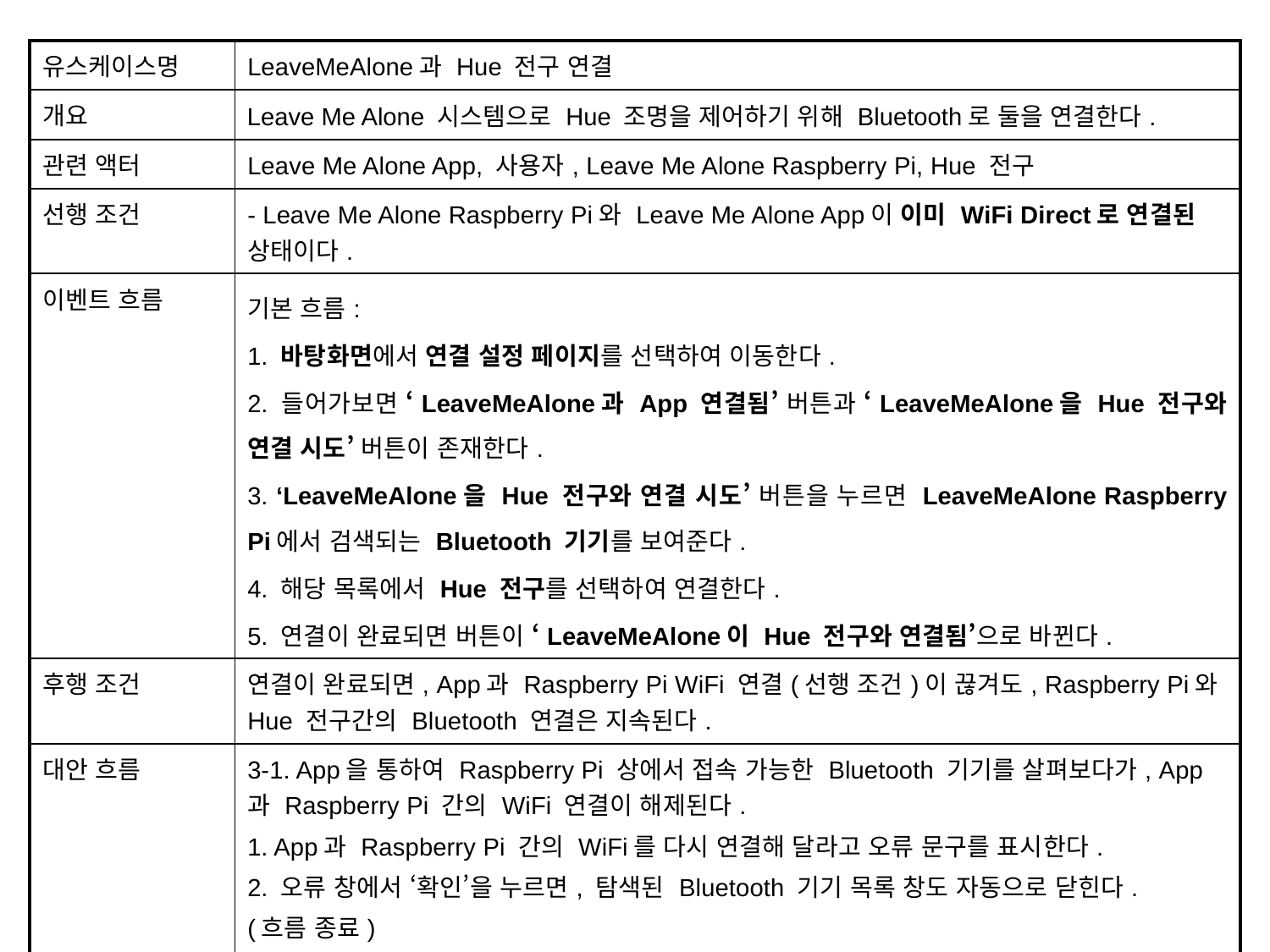

| 유스케이스명 | LeaveMeAlone과 Hue 전구 연결 |
| --- | --- |
| 개요 | Leave Me Alone 시스템으로 Hue 조명을 제어하기 위해 Bluetooth로 둘을 연결한다. |
| 관련 액터 | Leave Me Alone App, 사용자, Leave Me Alone Raspberry Pi, Hue 전구 |
| 선행 조건 | - Leave Me Alone Raspberry Pi와 Leave Me Alone App이 이미 WiFi Direct로 연결된 상태이다. |
| 이벤트 흐름 | 기본 흐름: 1. 바탕화면에서 연결 설정 페이지를 선택하여 이동한다. 2. 들어가보면 ‘LeaveMeAlone과 App 연결됨’ 버튼과 ‘LeaveMeAlone을 Hue 전구와 연결 시도’ 버튼이 존재한다. 3. ‘LeaveMeAlone을 Hue 전구와 연결 시도’ 버튼을 누르면 LeaveMeAlone Raspberry Pi에서 검색되는 Bluetooth 기기를 보여준다. 4. 해당 목록에서 Hue 전구를 선택하여 연결한다. 5. 연결이 완료되면 버튼이 ‘LeaveMeAlone이 Hue 전구와 연결됨’으로 바뀐다. |
| 후행 조건 | 연결이 완료되면, App과 Raspberry Pi WiFi 연결(선행 조건)이 끊겨도, Raspberry Pi와 Hue 전구간의 Bluetooth 연결은 지속된다. |
| 대안 흐름 | 3-1. App을 통하여 Raspberry Pi 상에서 접속 가능한 Bluetooth 기기를 살펴보다가, App과 Raspberry Pi 간의 WiFi 연결이 해제된다. 1. App과 Raspberry Pi 간의 WiFi를 다시 연결해 달라고 오류 문구를 표시한다. 2. 오류 창에서 ‘확인’을 누르면, 탐색된 Bluetooth 기기 목록 창도 자동으로 닫힌다. (흐름 종료) |
| 비기능적 요구사항 |  |